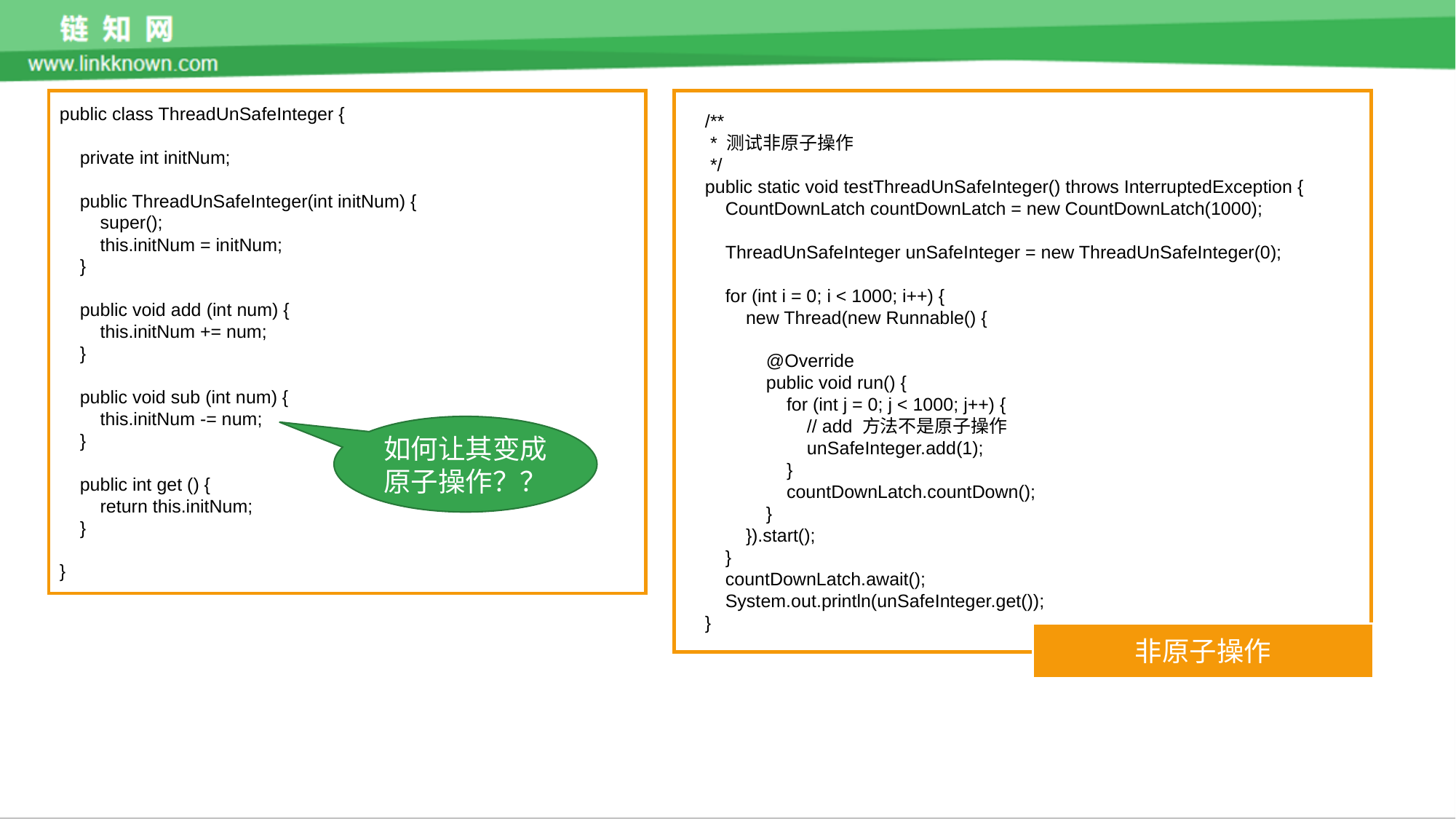

public class ThreadUnSafeInteger {

    private int initNum;

    public ThreadUnSafeInteger(int initNum) {
        super();
        this.initNum = initNum;
    }

    public void add (int num) {
        this.initNum += num;
    }

    public void sub (int num) {
        this.initNum -= num;
    }

    public int get () {
        return this.initNum;
    }

}
    /**
     * 测试非原子操作
     */
    public static void testThreadUnSafeInteger() throws InterruptedException {
        CountDownLatch countDownLatch = new CountDownLatch(1000);

        ThreadUnSafeInteger unSafeInteger = new ThreadUnSafeInteger(0);

        for (int i = 0; i < 1000; i++) {
            new Thread(new Runnable() {

                @Override
                public void run() {
                    for (int j = 0; j < 1000; j++) {
                        // add 方法不是原子操作
                        unSafeInteger.add(1);
                    }
                    countDownLatch.countDown();
                }
            }).start();
        }
        countDownLatch.await();
        System.out.println(unSafeInteger.get());
    }
如何让其变成原子操作？？
非原子操作